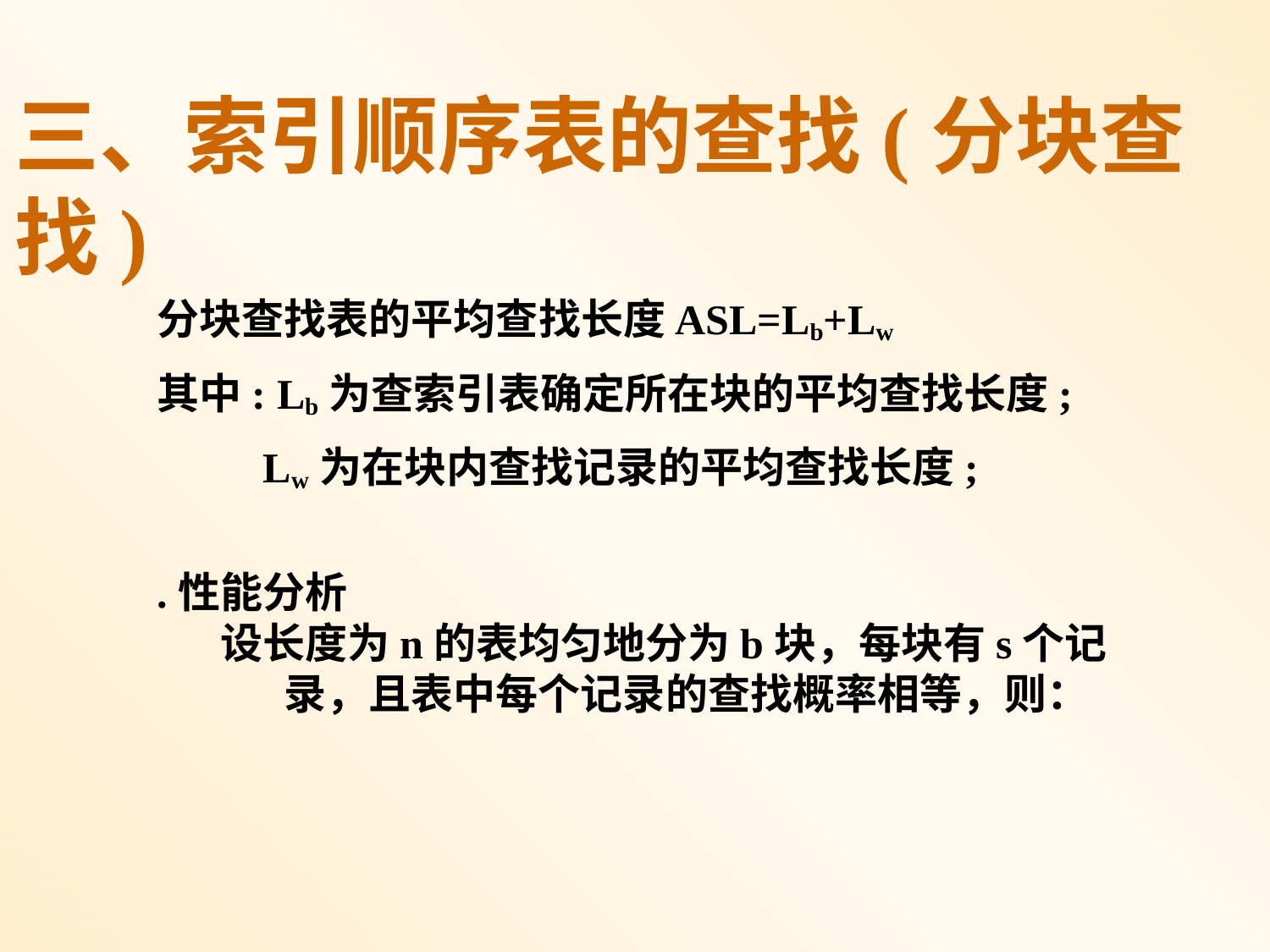

三、索引顺序表的查找(分块查找)
分块查找表的平均查找长度ASL=Lb+Lw
其中: Lb为查索引表确定所在块的平均查找长度;
          Lw为在块内查找记录的平均查找长度;

.性能分析
设长度为n的表均匀地分为b块，每块有s个记录，且表中每个记录的查找概率相等，则：